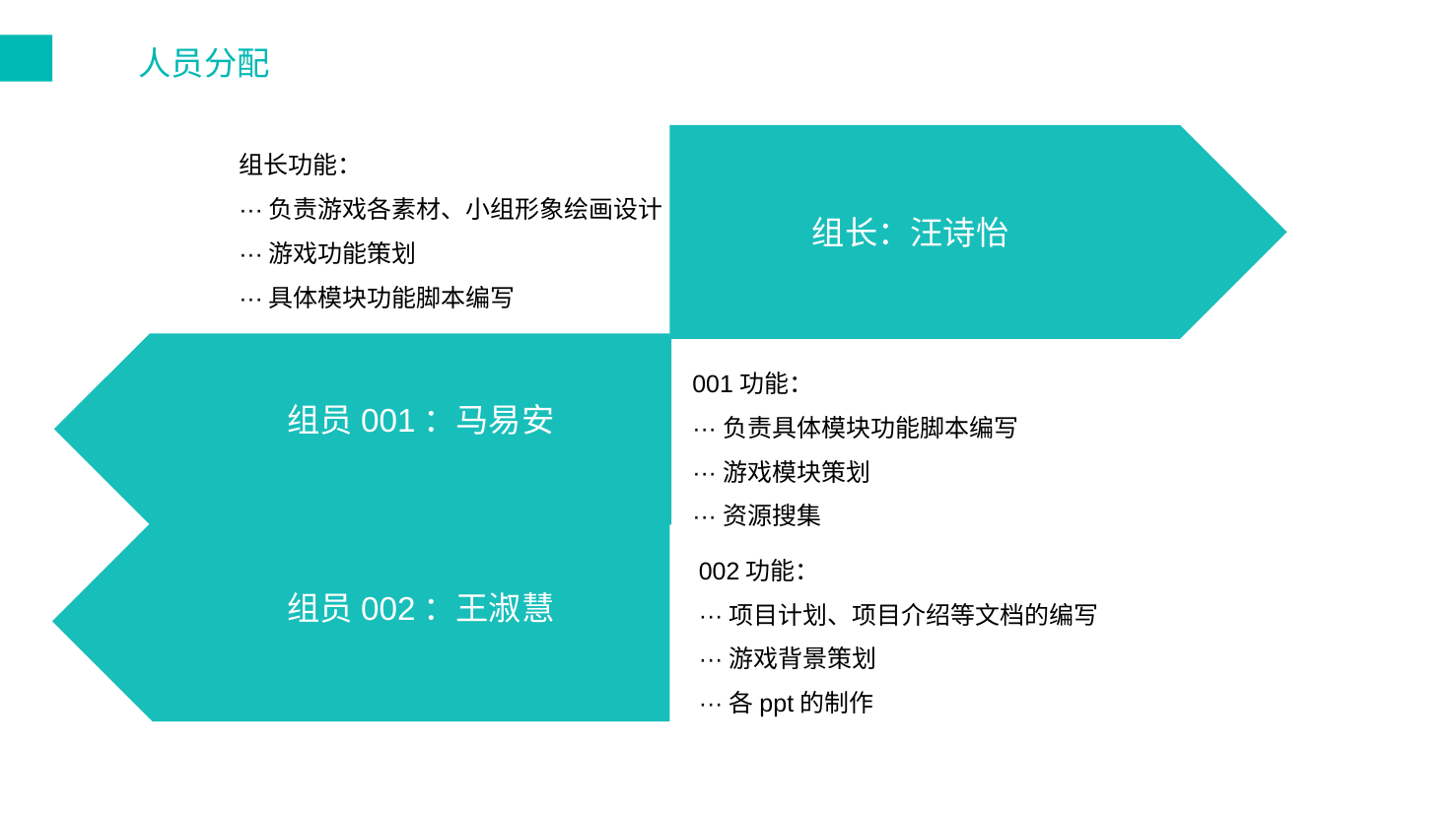

人员分配

组长功能：
···负责游戏各素材、小组形象绘画设计
···游戏功能策划
···具体模块功能脚本编写

组长：汪诗怡

001功能：
···负责具体模块功能脚本编写
···游戏模块策划
···资源搜集

组员001：马易安

002功能：
···项目计划、项目介绍等文档的编写
···游戏背景策划
···各ppt的制作
组员002：王淑慧

对比三：640万